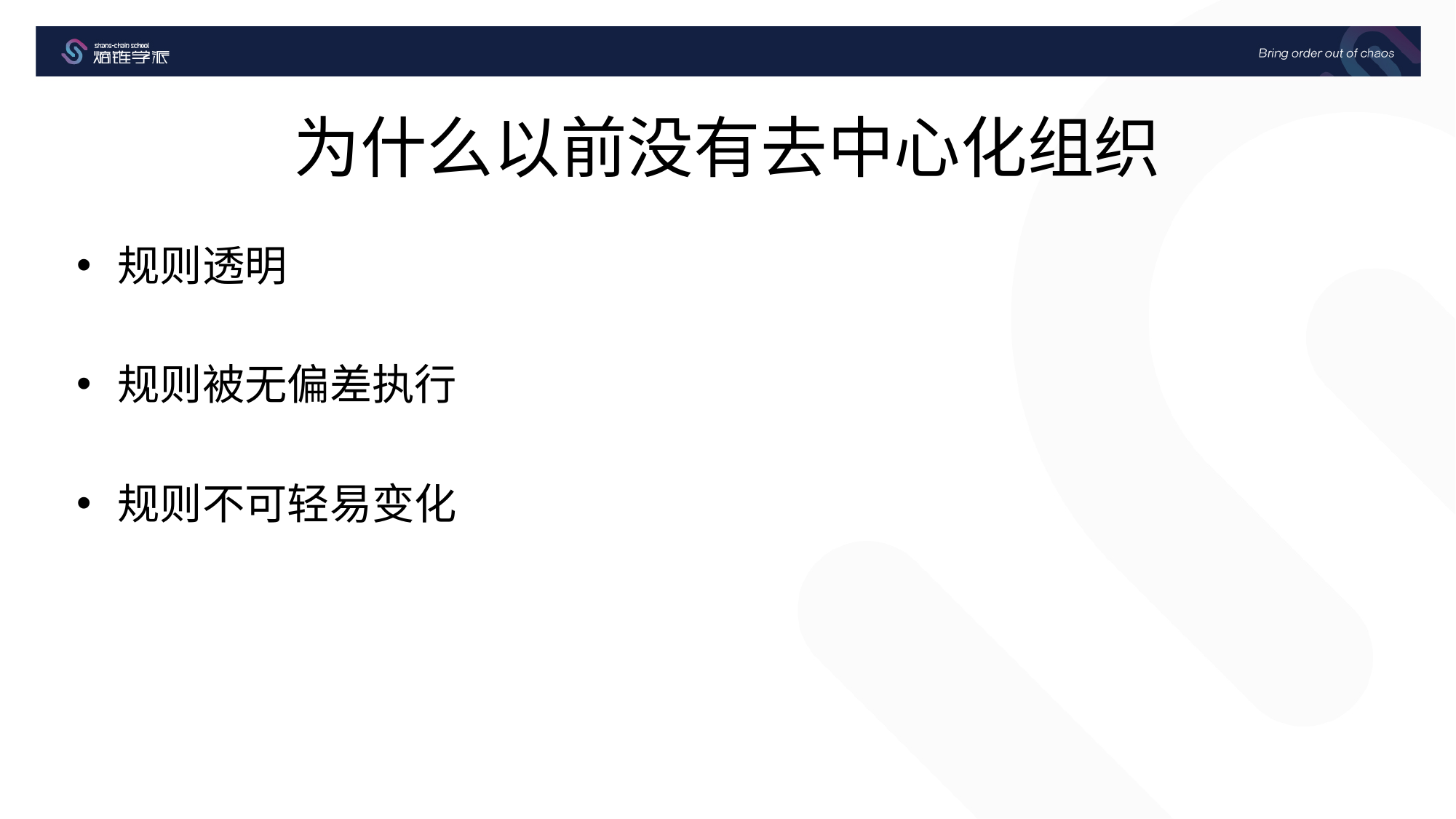

# 为什么以前没有去中心化组织
规则透明

规则被无偏差执行

规则不可轻易变化